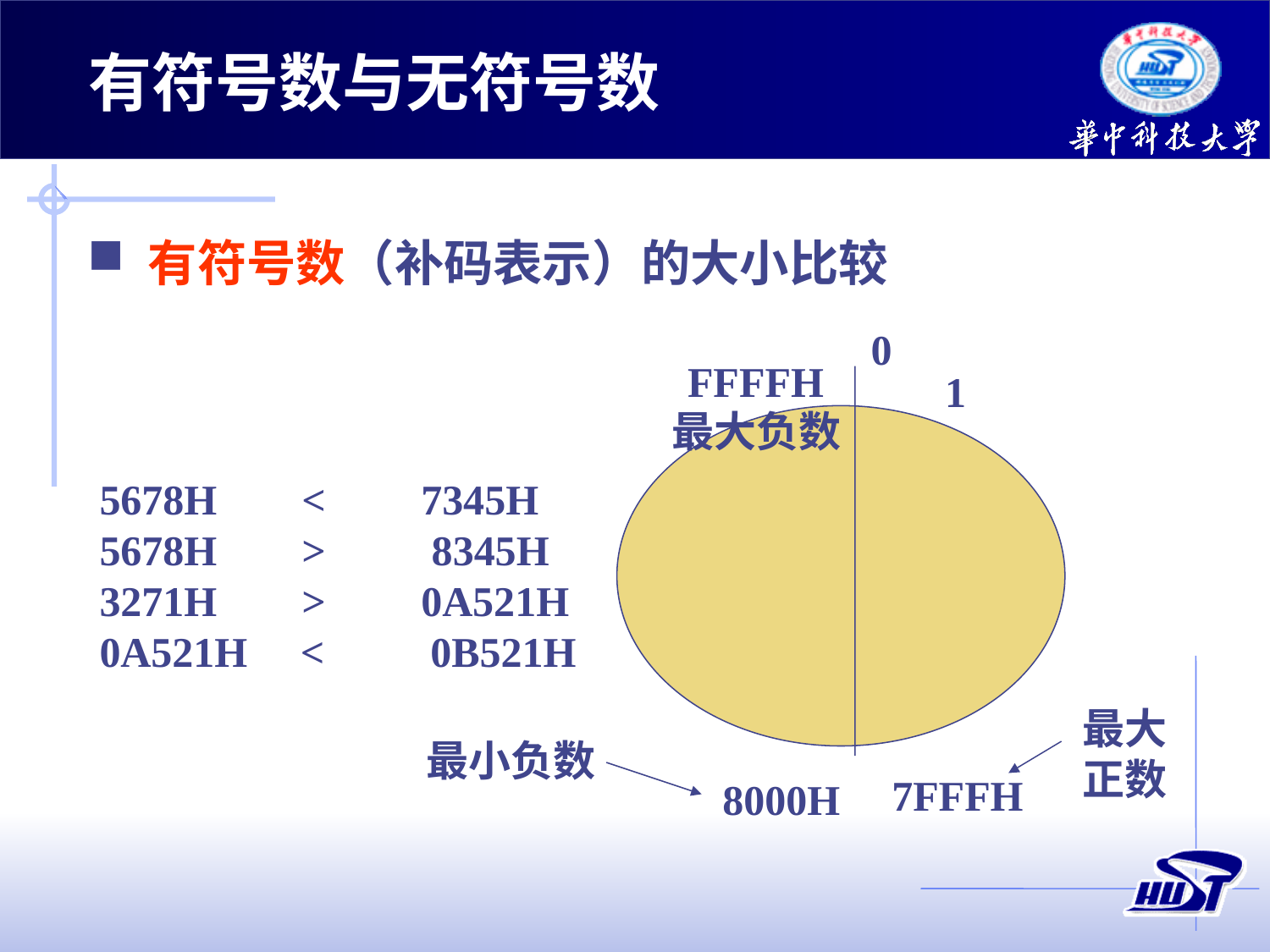

有符号数与无符号数
 有符号数（补码表示）的大小比较
0
FFFFH
1

最大负数

5678H        <         7345H
5678H        >          8345H
3271H        >         0A521H
0A521H     <          0B521H
最大正数
最小负数

7FFFH
8000H